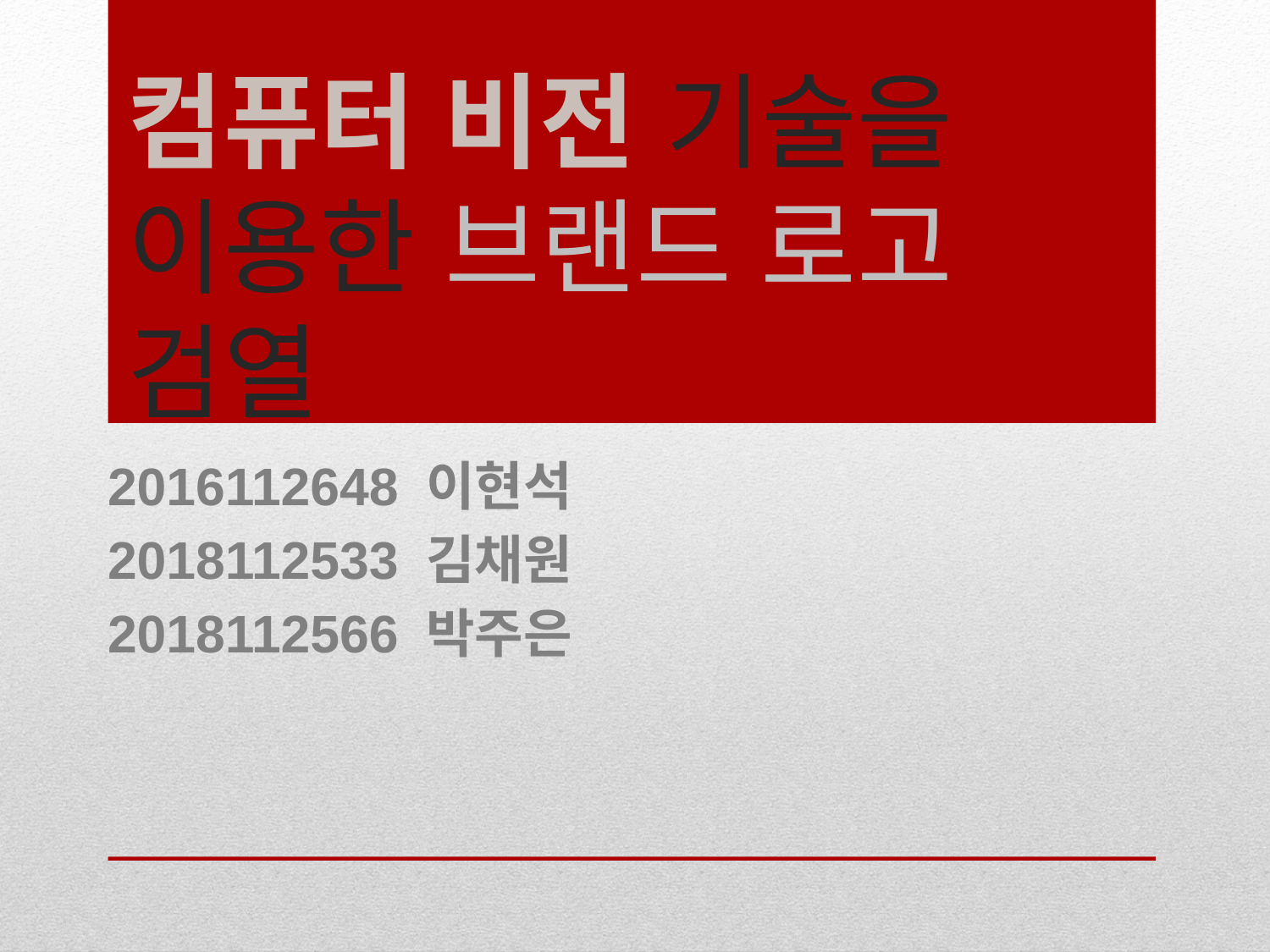

# 컴퓨터 비전 기술을 이용한 브랜드 로고 검열
2016112648 이현석
2018112533 김채원
2018112566 박주은